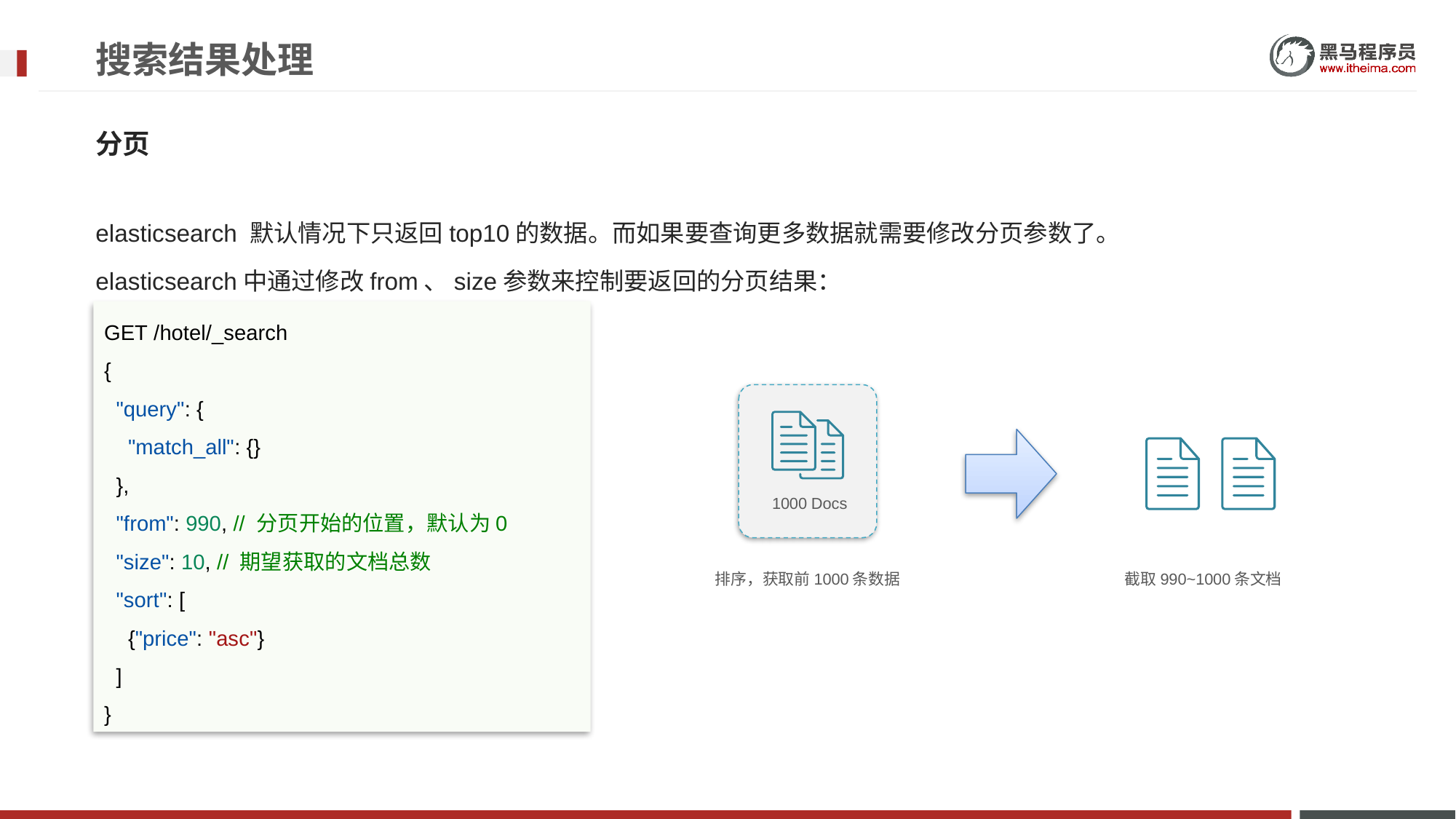

# 搜索结果处理
分页
elasticsearch 默认情况下只返回top10的数据。而如果要查询更多数据就需要修改分页参数了。
elasticsearch中通过修改from、size参数来控制要返回的分页结果：
GET /hotel/_search
{
  "query": {
    "match_all": {}
  },
  "from": 990, // 分页开始的位置，默认为0
  "size": 10, // 期望获取的文档总数
  "sort": [
    {"price": "asc"}
  ]
}

1000 Docs
排序，获取前1000条数据
截取990~1000条文档